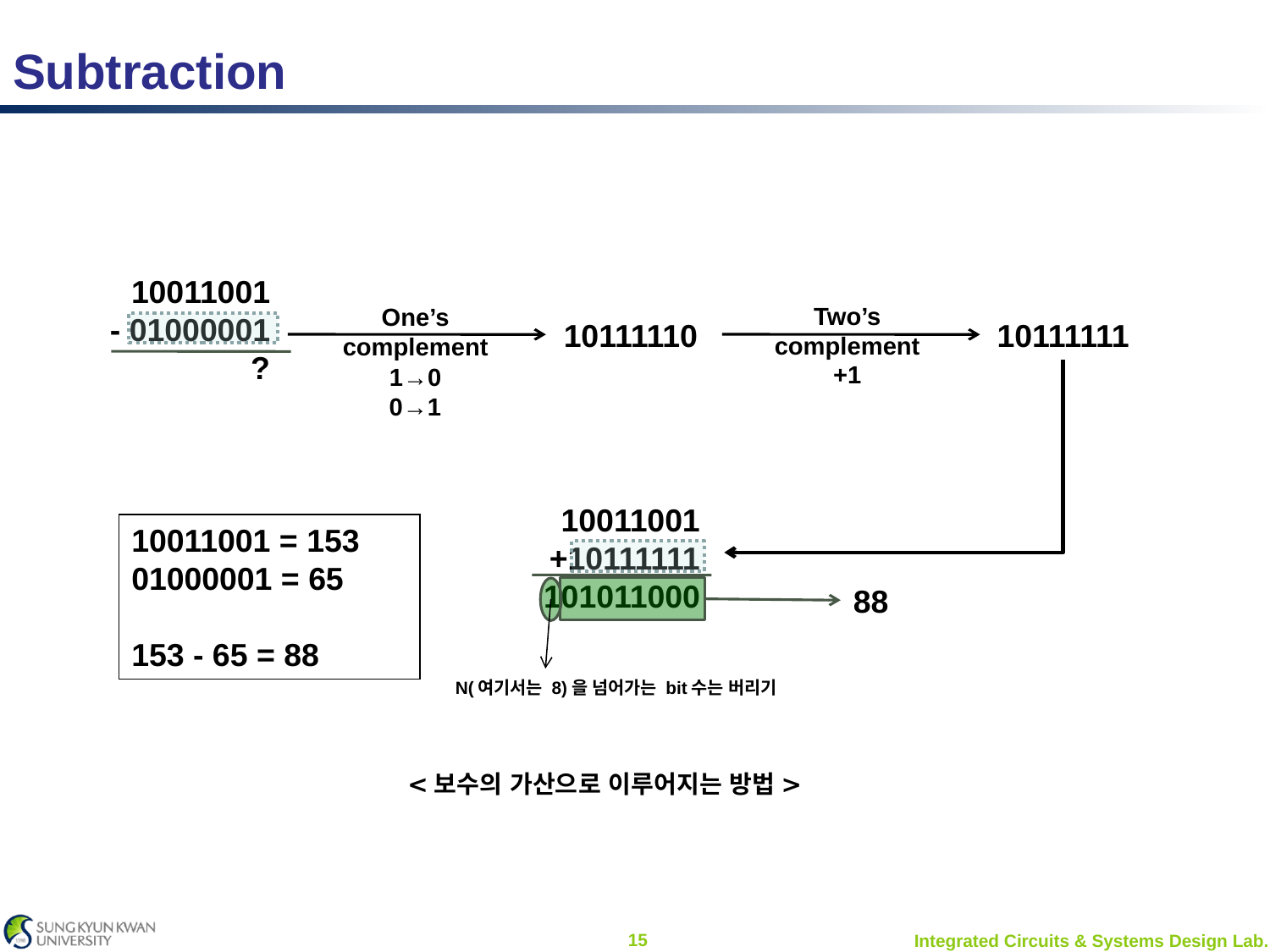

# Subtraction
   10011001
- 01000001
?
Two’s complement
One’s complement
10111111
10111110

+1
1→0
0→1
10011001
+10111111
101011000
10011001 = 153
01000001 = 65

153 - 65 = 88

88

N(여기서는 8)을 넘어가는 bit수는 버리기
<보수의 가산으로 이루어지는 방법>